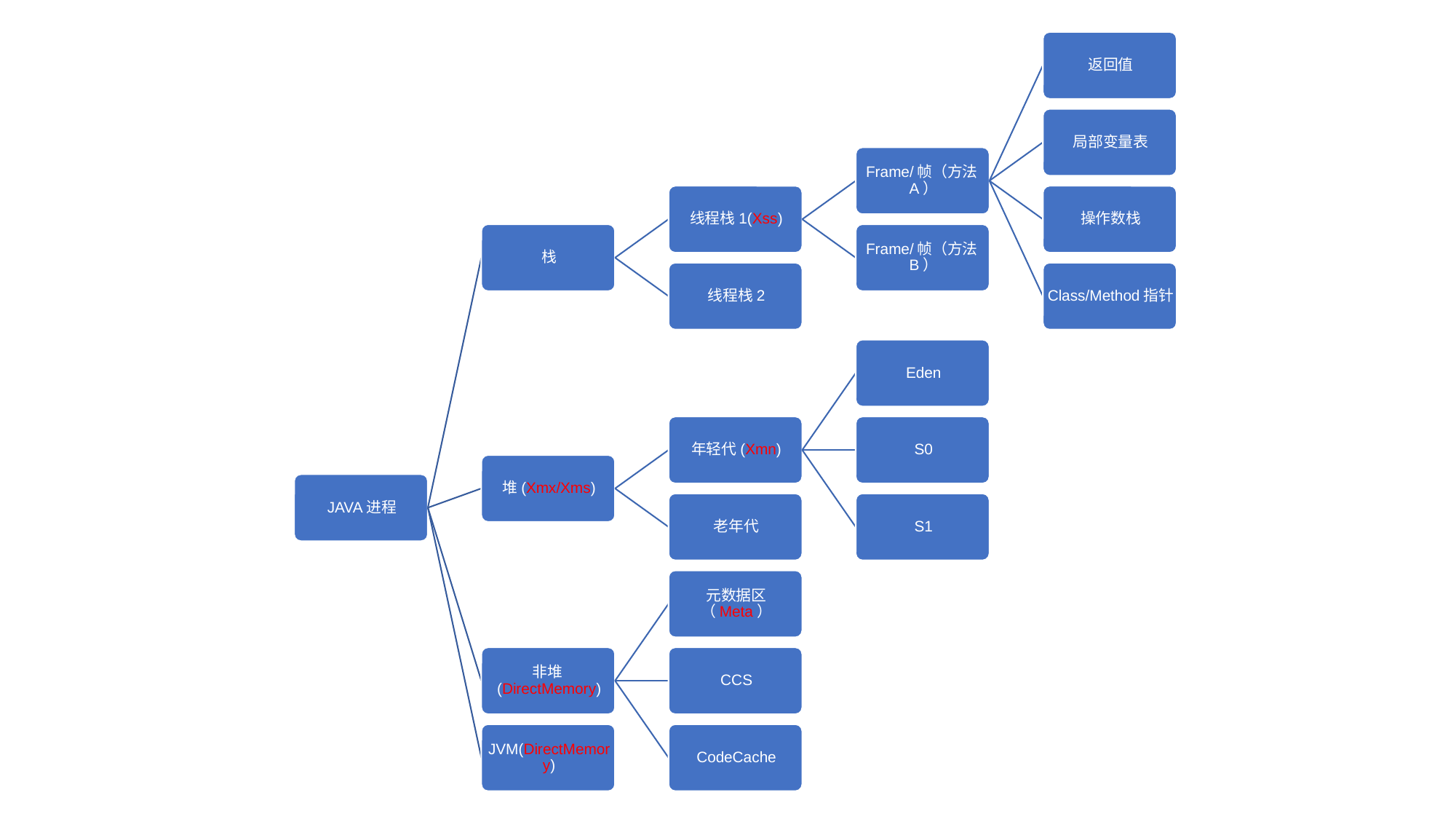

JAVA进程

栈

线程栈1(Xss)

Frame/帧（方法A）

返回值

局部变量表

操作数栈

Class/Method指针

Frame/帧（方法B）

线程栈2

堆(Xmx/Xms)

年轻代(Xmn)

Eden

S0

S1

老年代

非堆(DirectMemory)

元数据区（Meta）

CCS

CodeCache

JVM(DirectMemory)